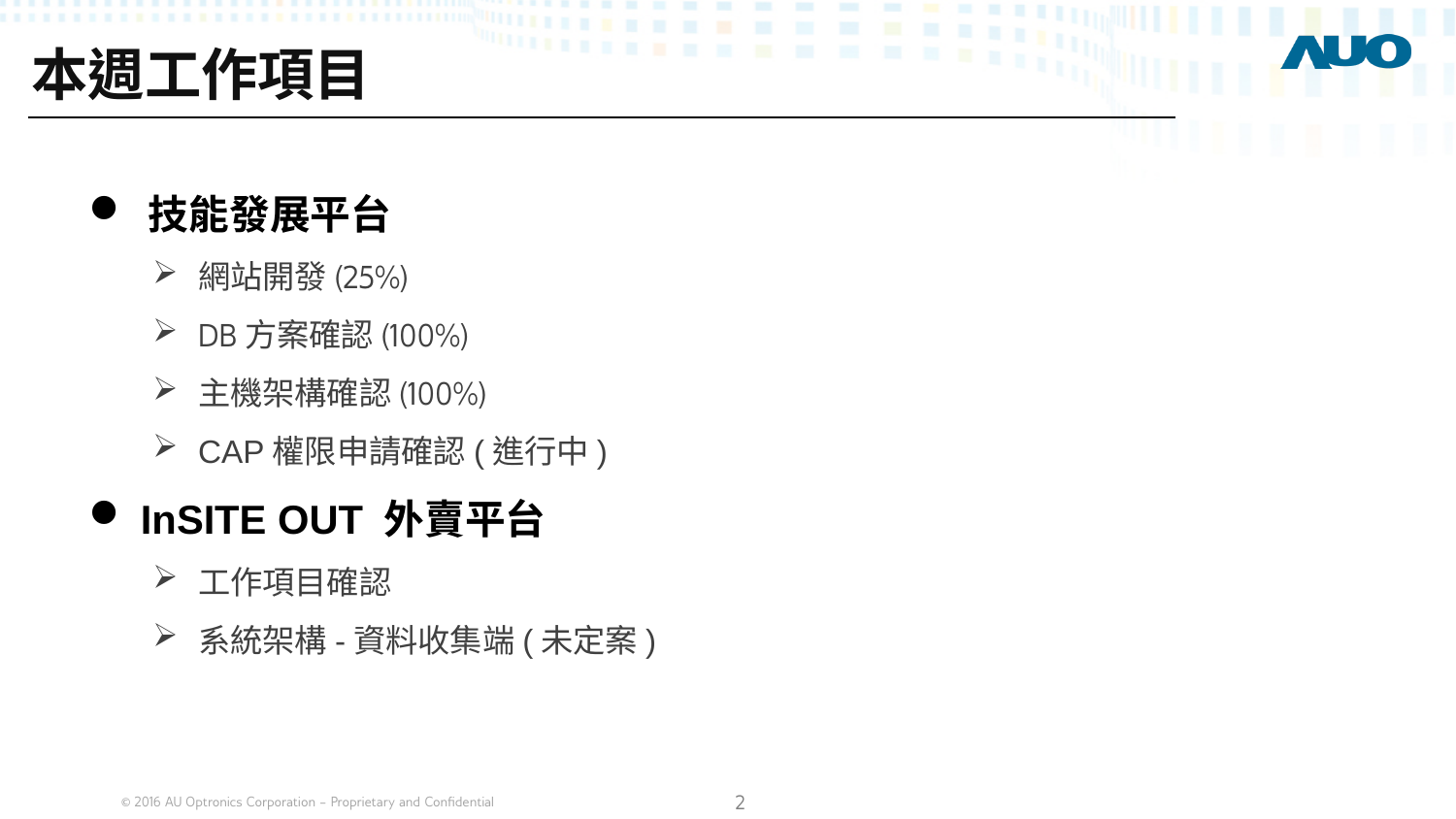

# 本週工作項目
 技能發展平台
網站開發(25%)
DB方案確認(100%)
主機架構確認(100%)
CAP權限申請確認(進行中)
 InSITE OUT 外賣平台
工作項目確認
系統架構-資料收集端(未定案)